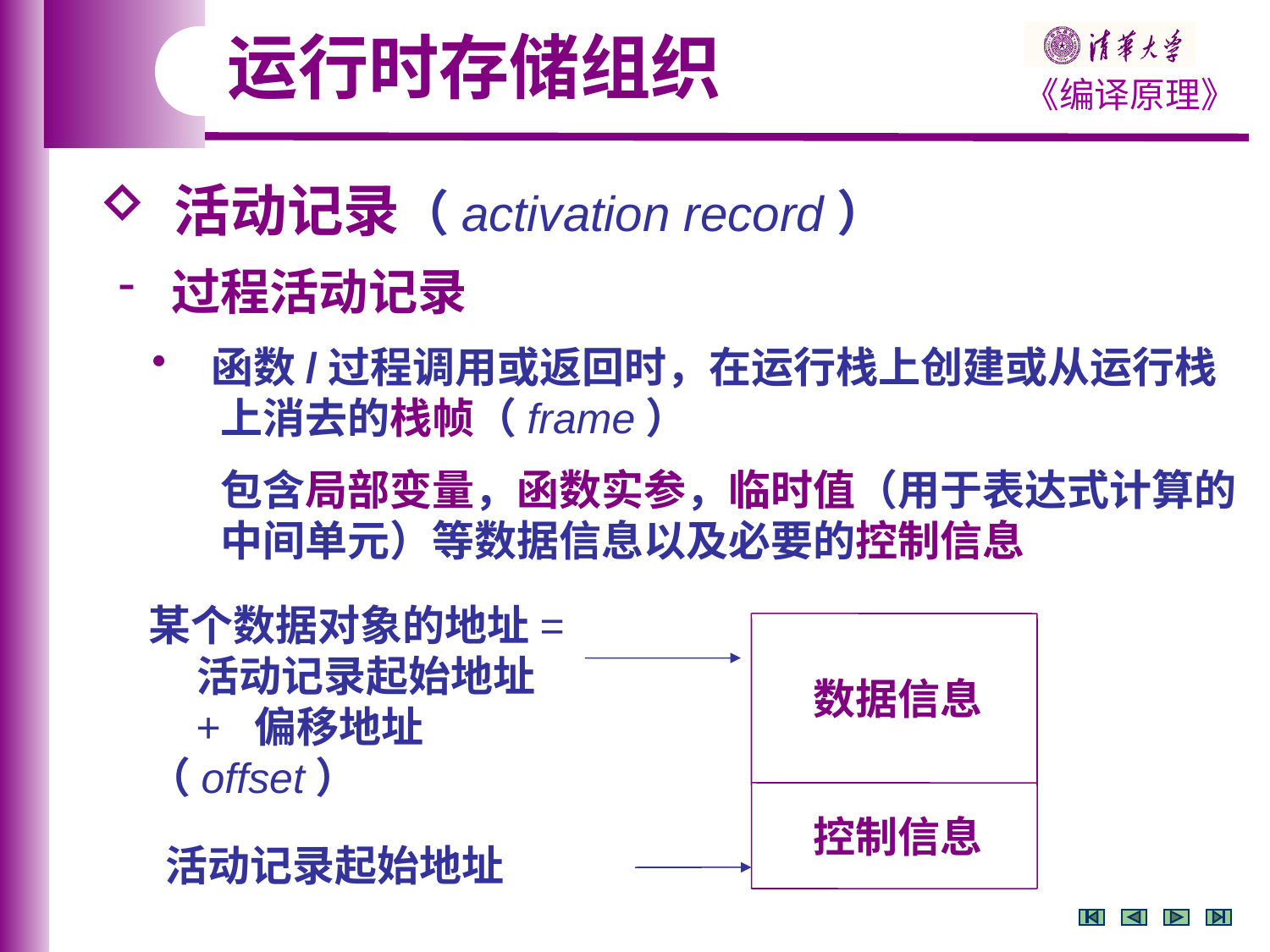

运行时存储组织
 活动记录（activation record）
 过程活动记录

  函数/过程调用或返回时，在运行栈上创建或从运行栈
   上消去的栈帧（frame）

   包含局部变量，函数实参，临时值（用于表达式计算的
   中间单元）等数据信息以及必要的控制信息
某个数据对象的地址=
    活动记录起始地址
    +  偏移地址（offset）

数据信息

控制信息
     活动记录起始地址